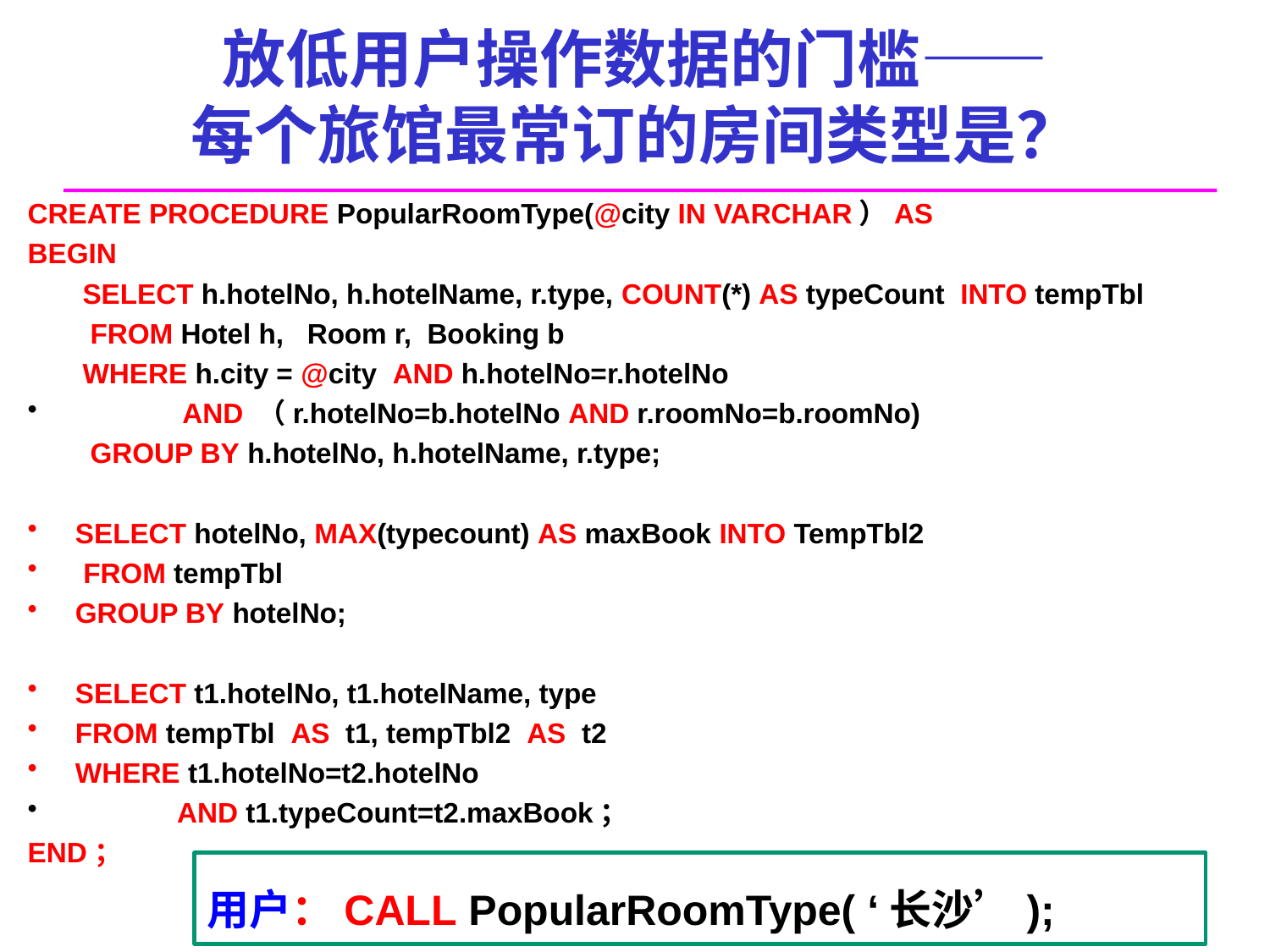

# 放低用户操作数据的门槛—— 每个旅馆最常订的房间类型是？
CREATE PROCEDURE PopularRoomType(@city IN VARCHAR）AS
BEGIN
       SELECT h.hotelNo, h.hotelName, r.type, COUNT(*) AS typeCount  INTO tempTbl
        FROM Hotel h,   Room r,  Booking b
       WHERE h.city = @city  AND h.hotelNo=r.hotelNo
             AND （r.hotelNo=b.hotelNo AND r.roomNo=b.roomNo)
        GROUP BY h.hotelNo, h.hotelName, r.type;

SELECT hotelNo, MAX(typecount) AS maxBook INTO TempTbl2
 FROM tempTbl
GROUP BY hotelNo;

SELECT t1.hotelNo, t1.hotelName, type
FROM tempTbl  AS  t1, tempTbl2  AS  t2
WHERE t1.hotelNo=t2.hotelNo
             AND t1.typeCount=t2.maxBook；
END；
用户：CALL PopularRoomType( ‘长沙’);